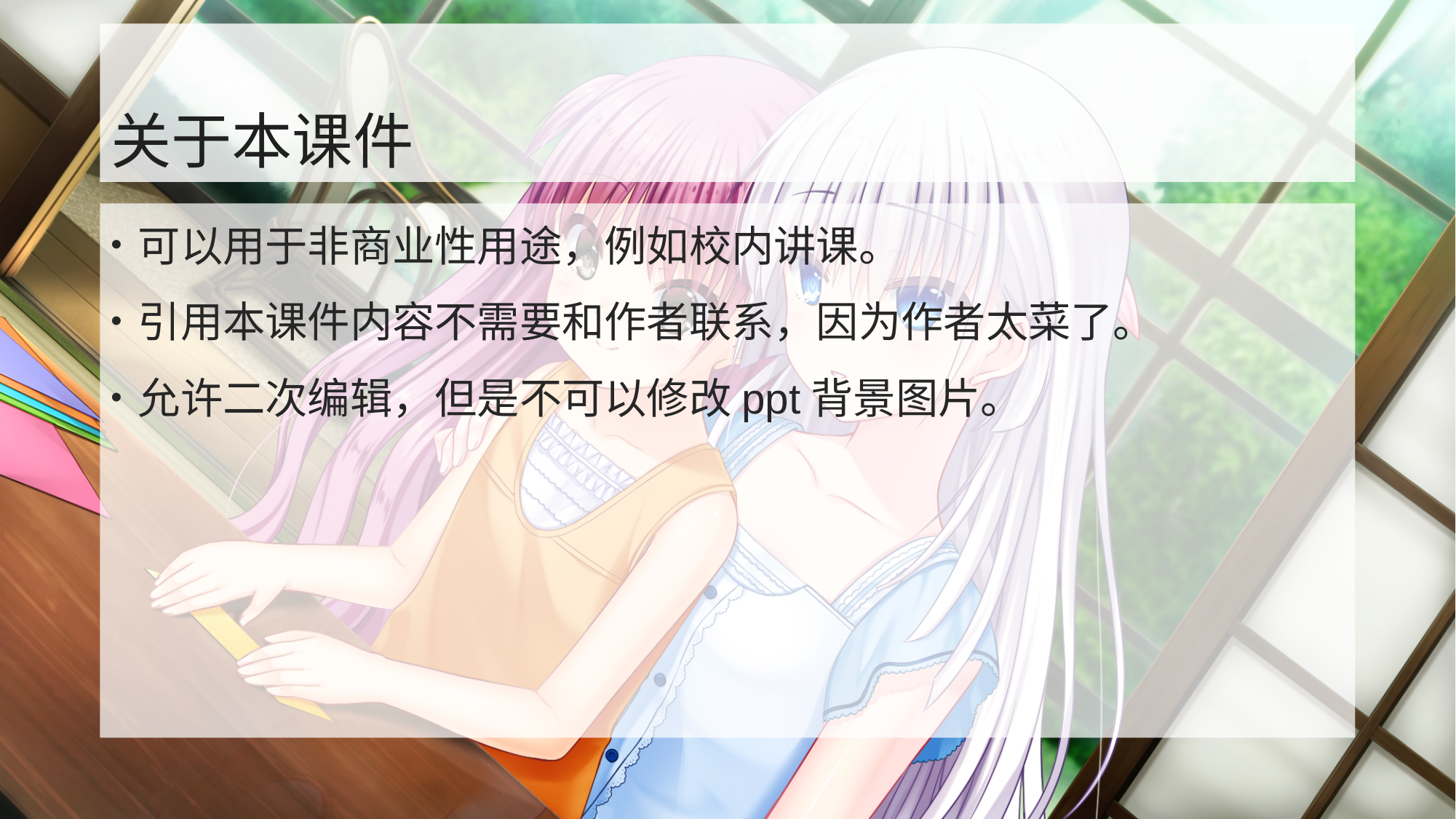

# 关于本课件
可以用于非商业性用途，例如校内讲课。
引用本课件内容不需要和作者联系，因为作者太菜了。
允许二次编辑，但是不可以修改ppt背景图片。